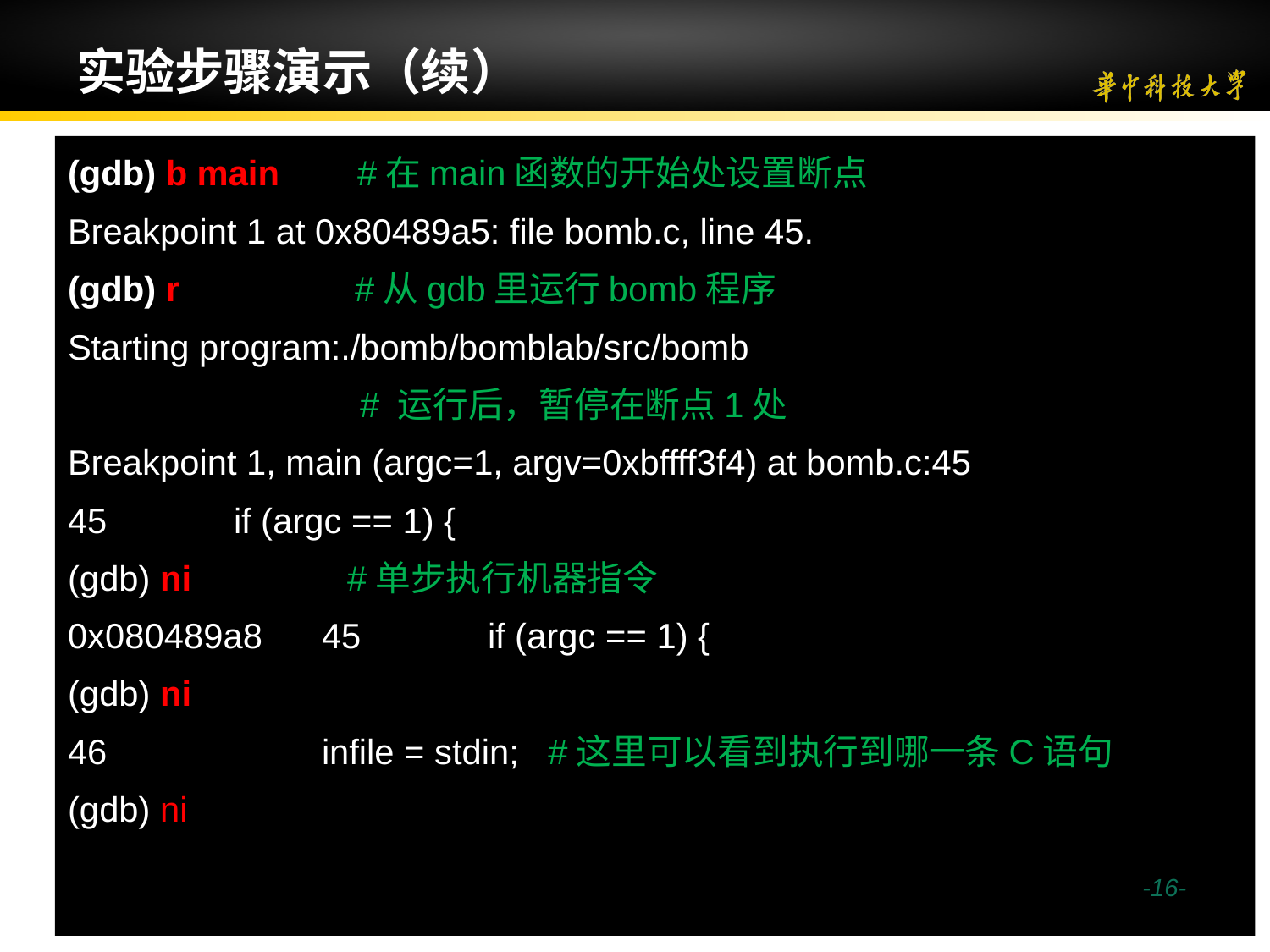

# 实验步骤演示（续）
(gdb) b main        #在main函数的开始处设置断点
Breakpoint 1 at 0x80489a5: file bomb.c, line 45.
(gdb) r                  #从gdb里运行bomb程序
Starting program:./bomb/bomblab/src/bomb
                              # 运行后，暂停在断点1处
Breakpoint 1, main (argc=1, argv=0xbffff3f4) at bomb.c:45
45	    if (argc == 1) {
(gdb) ni                #单步执行机器指令
0x080489a8	45	    if (argc == 1) {
(gdb) ni
46		infile = stdin;   #这里可以看到执行到哪一条C语句
(gdb) ni
 -16-